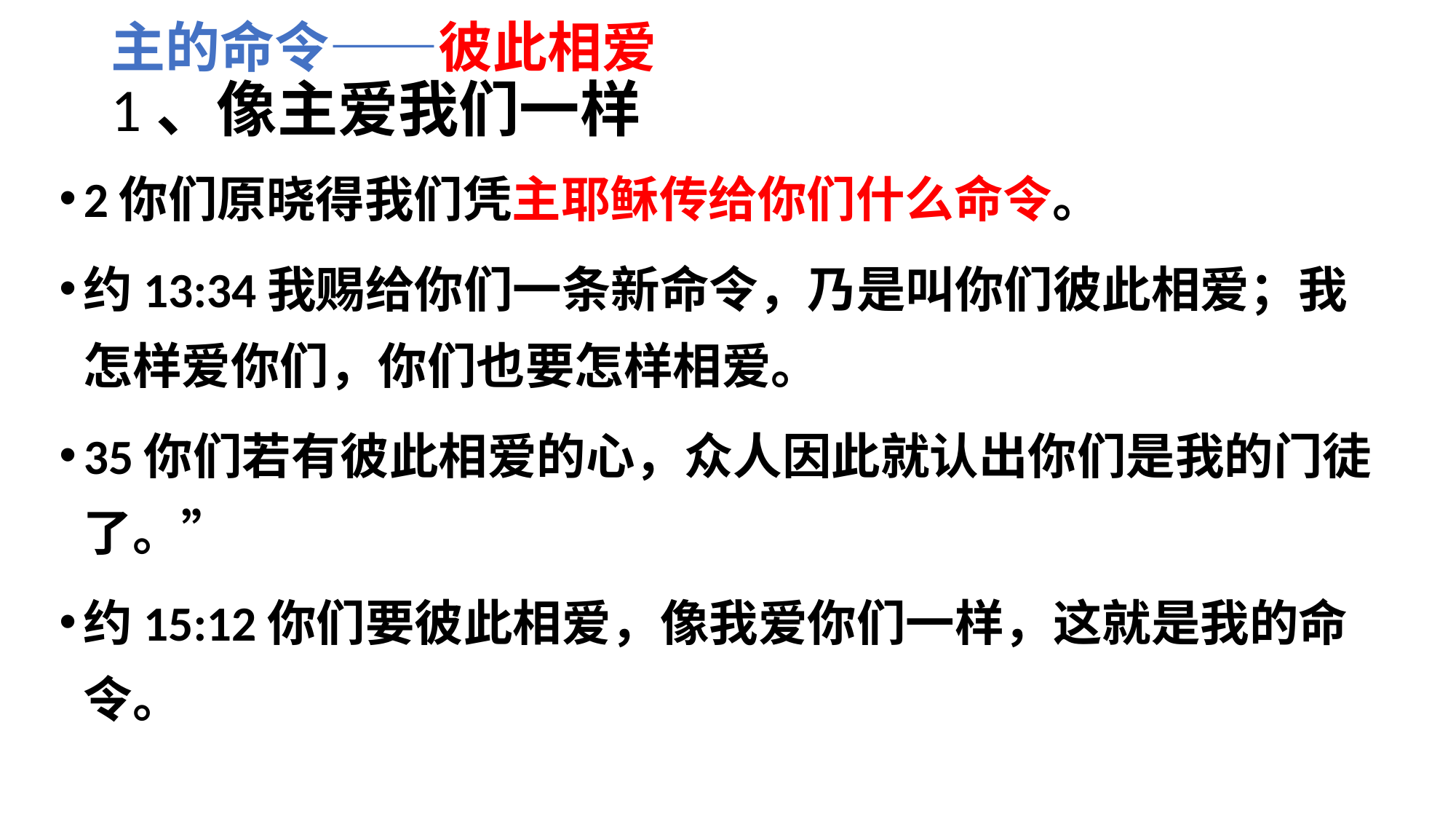

# 主的命令——彼此相爱 1、像主爱我们一样
2你们原晓得我们凭主耶稣传给你们什么命令。
约13:34我赐给你们一条新命令，乃是叫你们彼此相爱；我怎样爱你们，你们也要怎样相爱。
35你们若有彼此相爱的心，众人因此就认出你们是我的门徒了。”
约15:12你们要彼此相爱，像我爱你们一样，这就是我的命令。